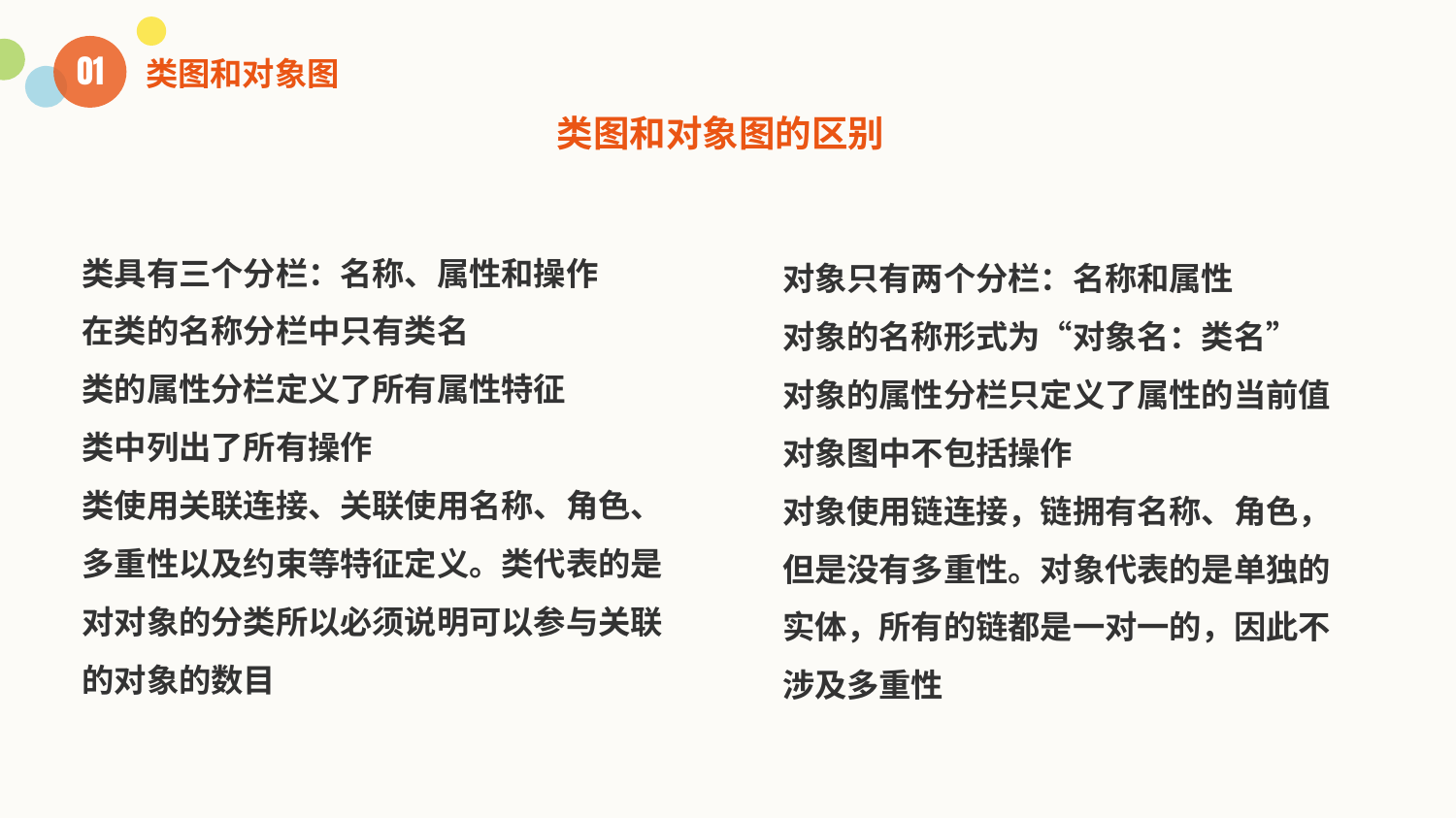

01
类图和对象图

类图和对象图的区别
类具有三个分栏：名称、属性和操作
在类的名称分栏中只有类名
类的属性分栏定义了所有属性特征
类中列出了所有操作
类使用关联连接、关联使用名称、角色、多重性以及约束等特征定义。类代表的是对对象的分类所以必须说明可以参与关联的对象的数目
对象只有两个分栏：名称和属性
对象的名称形式为“对象名：类名”
对象的属性分栏只定义了属性的当前值
对象图中不包括操作
对象使用链连接，链拥有名称、角色，但是没有多重性。对象代表的是单独的实体，所有的链都是一对一的，因此不涉及多重性